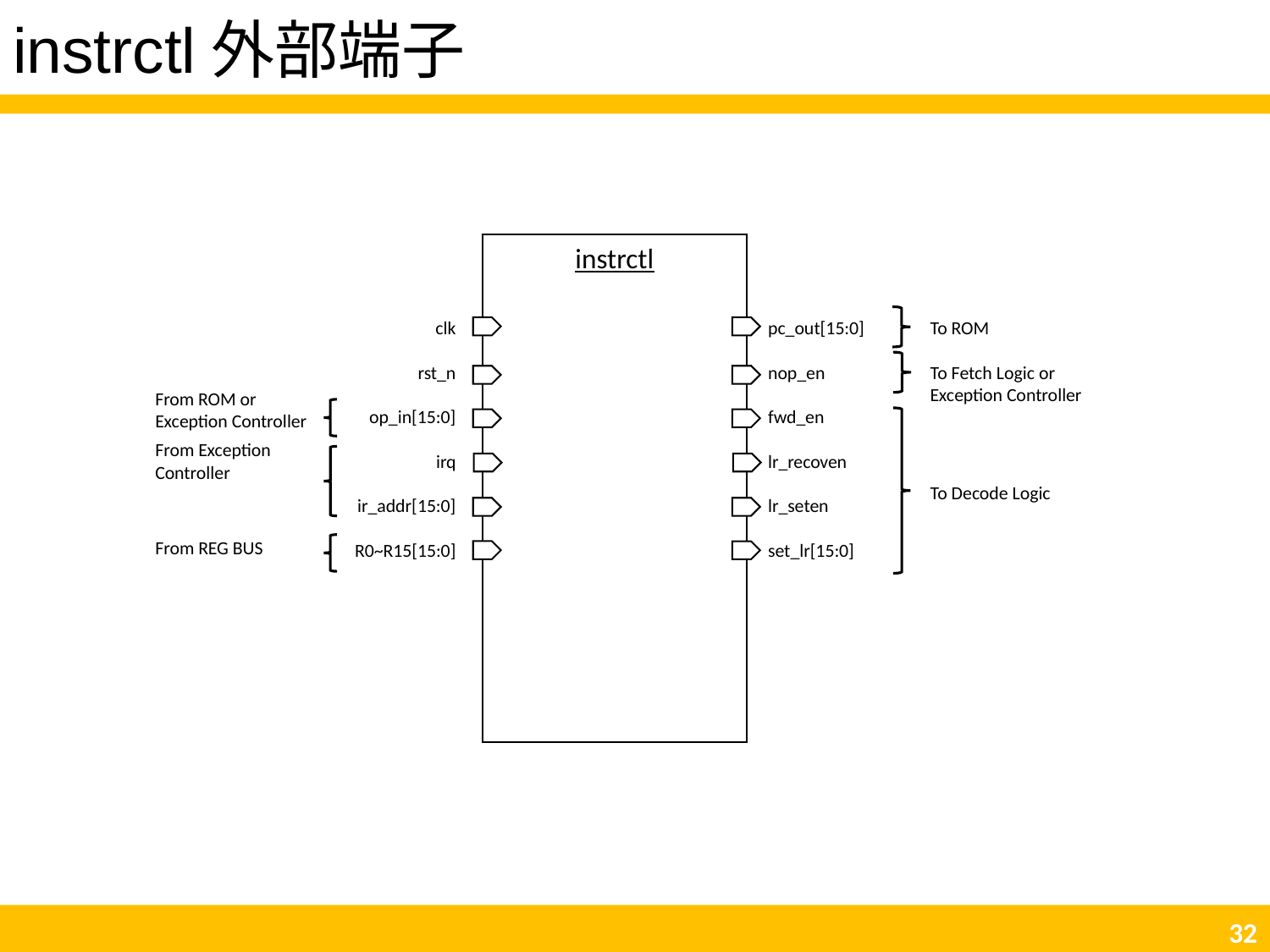

# instrctl外部端子
instrctl

clk

rst_n

op_in[15:0]

irq

ir_addr[15:0]

R0~R15[15:0]
pc_out[15:0]

nop_en

fwd_en

lr_recoven

lr_seten

set_lr[15:0]

To ROM

To Fetch Logic or
Exception Controller

From ROM or
Exception Controller

From Exception
Controller

To Decode Logic

From REG BUS

32